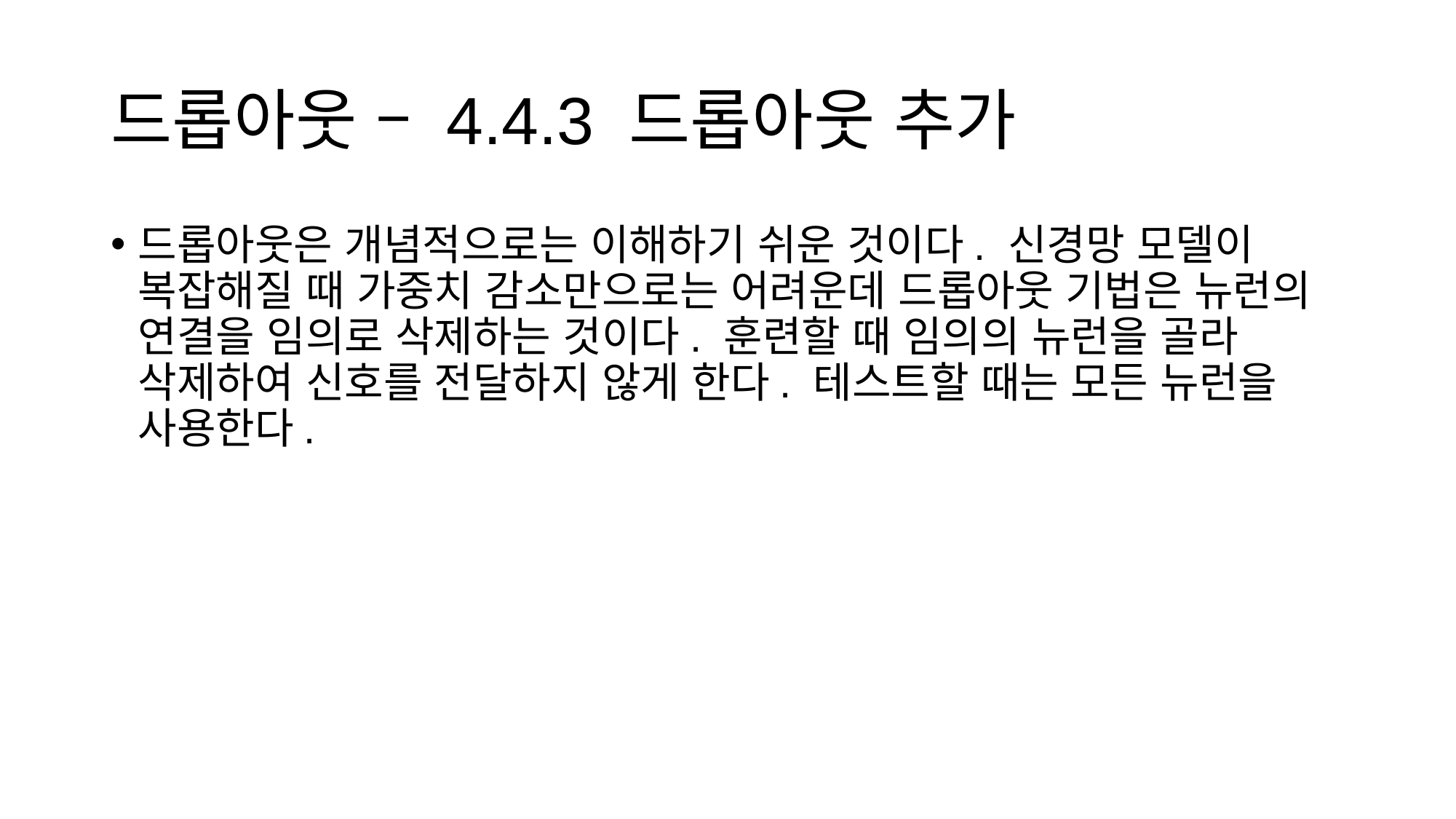

# 드롭아웃 – 4.4.3 드롭아웃 추가
드롭아웃은 개념적으로는 이해하기 쉬운 것이다. 신경망 모델이 복잡해질 때 가중치 감소만으로는 어려운데 드롭아웃 기법은 뉴런의 연결을 임의로 삭제하는 것이다. 훈련할 때 임의의 뉴런을 골라 삭제하여 신호를 전달하지 않게 한다. 테스트할 때는 모든 뉴런을 사용한다.